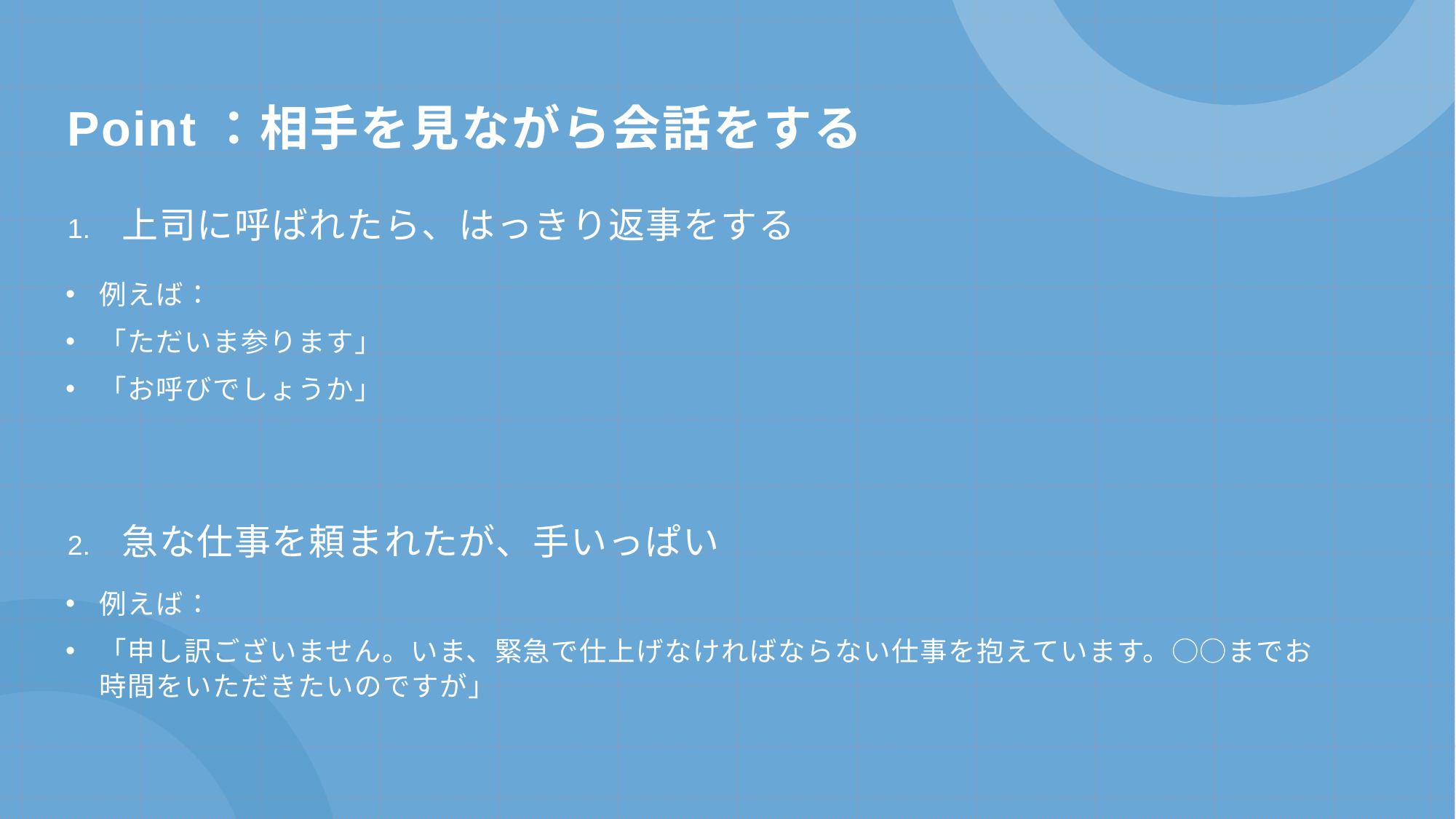

# Point：相手を見ながら会話をする
上司に呼ばれたら、はっきり返事をする
例えば：
「ただいま参ります」
「お呼びでしょうか」
急な仕事を頼まれたが、手いっぱい
例えば：
「申し訳ございません。いま、緊急で仕上げなければならない仕事を抱えています。○○までお時間をいただきたいのですが」